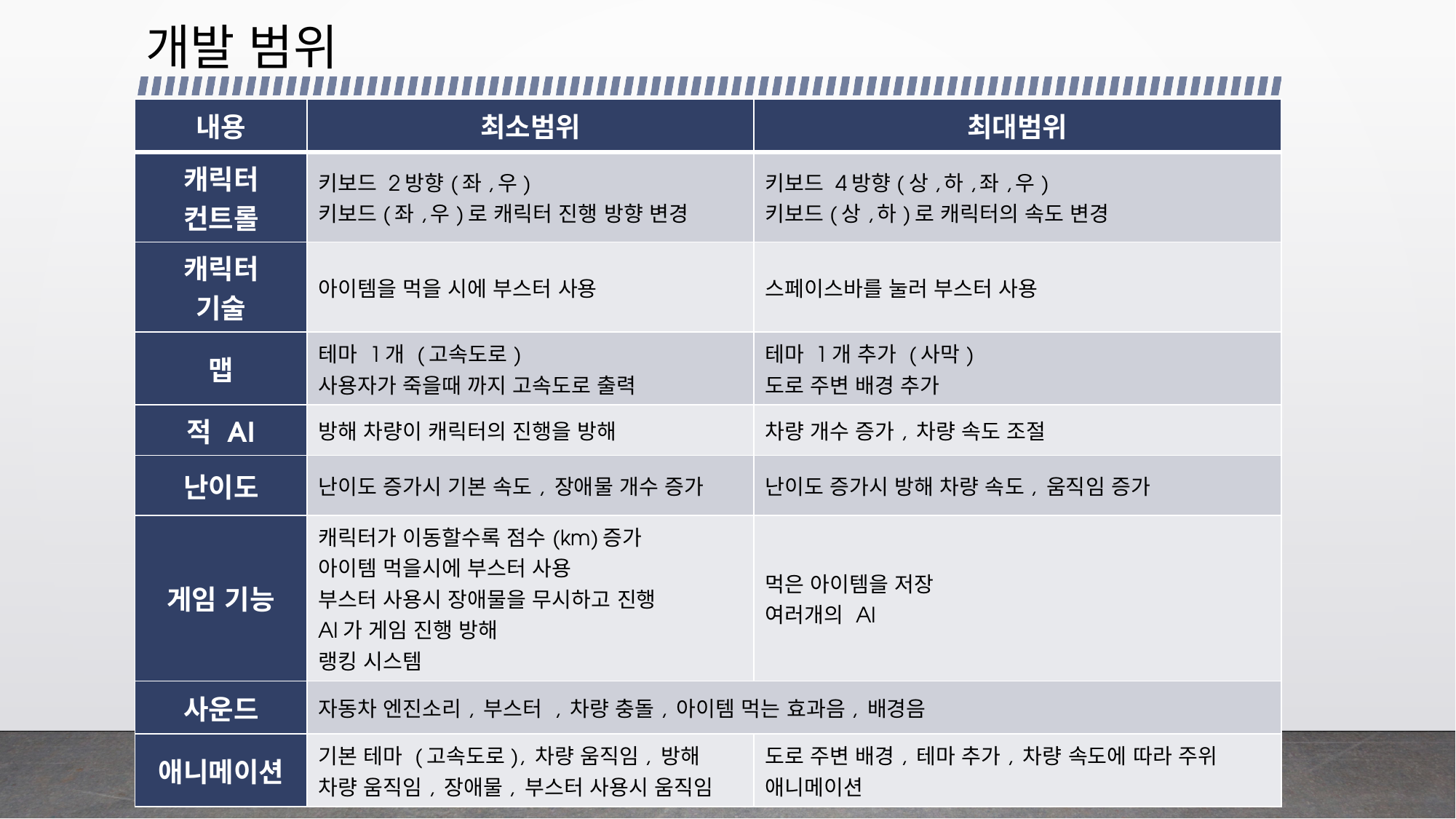

# 개발 범위
| 내용 | 최소범위 | 최대범위 |
| --- | --- | --- |
| 캐릭터 컨트롤 | 키보드 2방향(좌,우) 키보드(좌,우)로 캐릭터 진행 방향 변경 | 키보드 4방향(상,하,좌,우) 키보드(상,하)로 캐릭터의 속도 변경 |
| 캐릭터 기술 | 아이템을 먹을 시에 부스터 사용 | 스페이스바를 눌러 부스터 사용 |
| 맵 | 테마 1개 (고속도로) 사용자가 죽을때 까지 고속도로 출력 | 테마 1개 추가 (사막) 도로 주변 배경 추가 |
| 적 AI | 방해 차량이 캐릭터의 진행을 방해 | 차량 개수 증가, 차량 속도 조절 |
| 난이도 | 난이도 증가시 기본 속도, 장애물 개수 증가 | 난이도 증가시 방해 차량 속도, 움직임 증가 |
| 게임 기능 | 캐릭터가 이동할수록 점수(km)증가 아이템 먹을시에 부스터 사용 부스터 사용시 장애물을 무시하고 진행 AI가 게임 진행 방해 랭킹 시스템 | 먹은 아이템을 저장 여러개의 AI |
| 사운드 | 자동차 엔진소리, 부스터 , 차량 충돌, 아이템 먹는 효과음, 배경음 |  |
| 애니메이션 | 기본 테마 (고속도로), 차량 움직임, 방해 차량 움직임, 장애물, 부스터 사용시 움직임 | 도로 주변 배경, 테마 추가, 차량 속도에 따라 주위 애니메이션 |